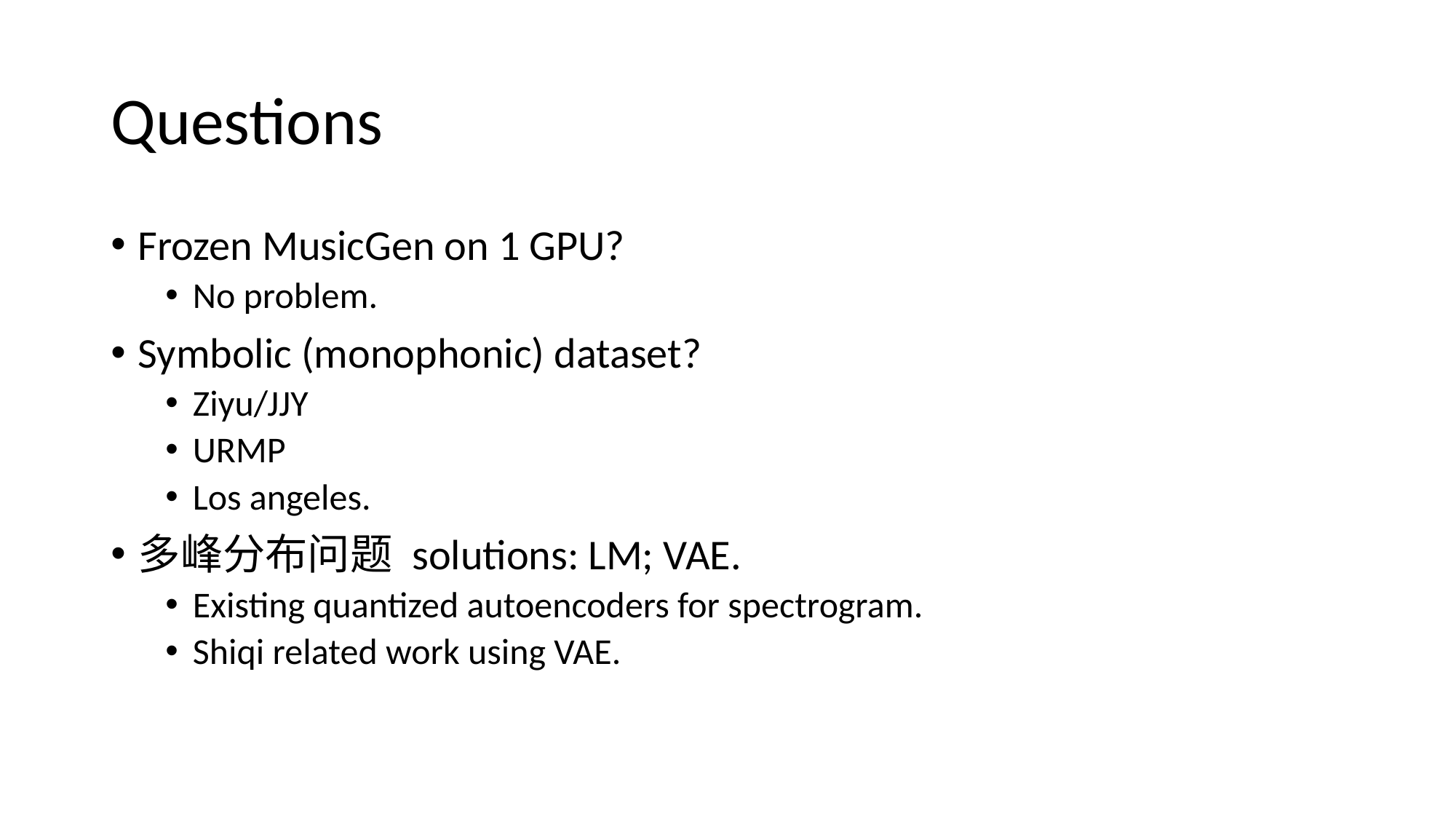

# Questions
Frozen MusicGen on 1 GPU?
No problem.
Symbolic (monophonic) dataset?
Ziyu/JJY
URMP
Los angeles.
多峰分布问题 solutions: LM; VAE.
Existing quantized autoencoders for spectrogram.
Shiqi related work using VAE.